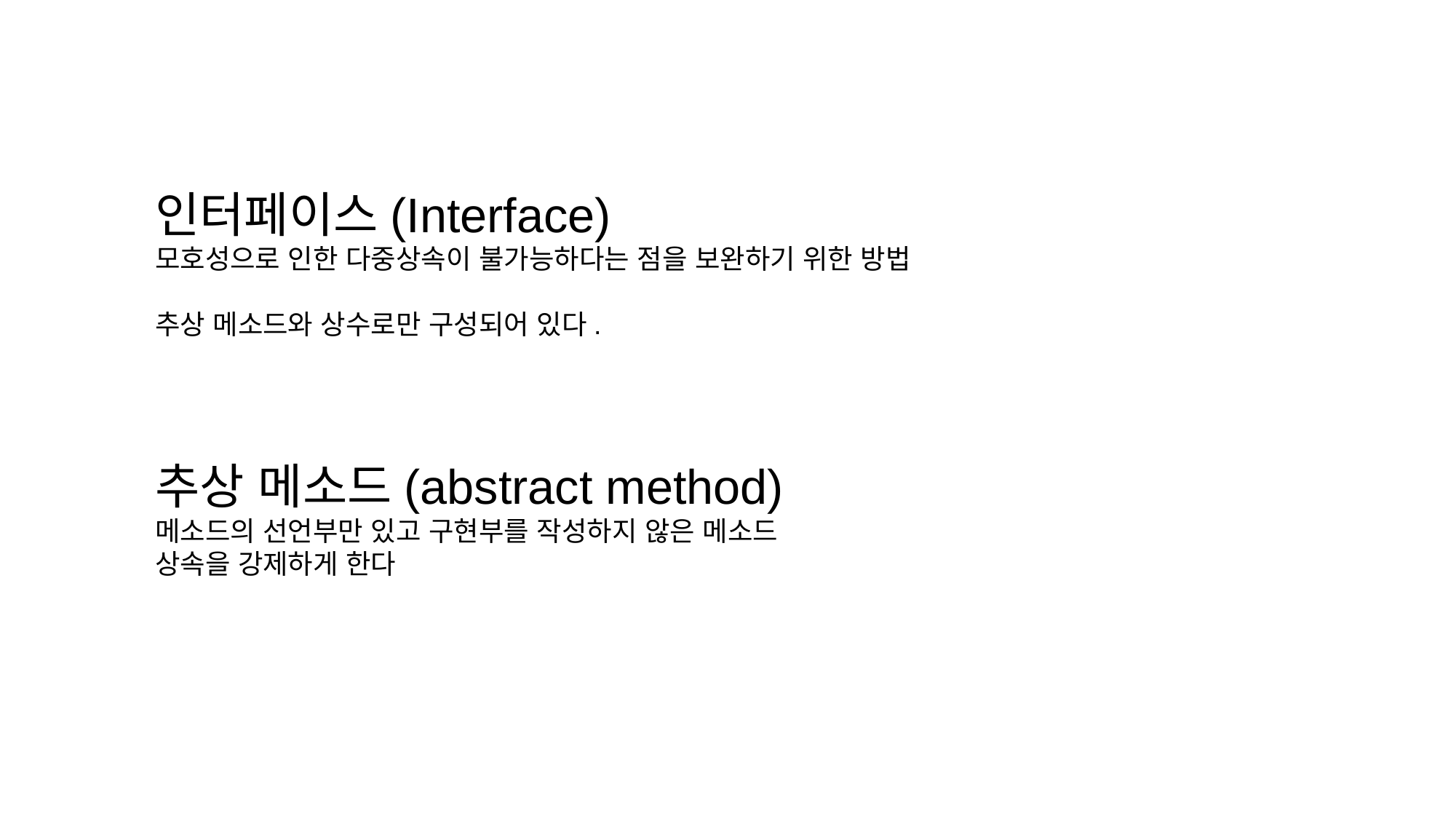

인터페이스(Interface)
모호성으로 인한 다중상속이 불가능하다는 점을 보완하기 위한 방법

추상 메소드와 상수로만 구성되어 있다.
추상 메소드(abstract method)
메소드의 선언부만 있고 구현부를 작성하지 않은 메소드
상속을 강제하게 한다